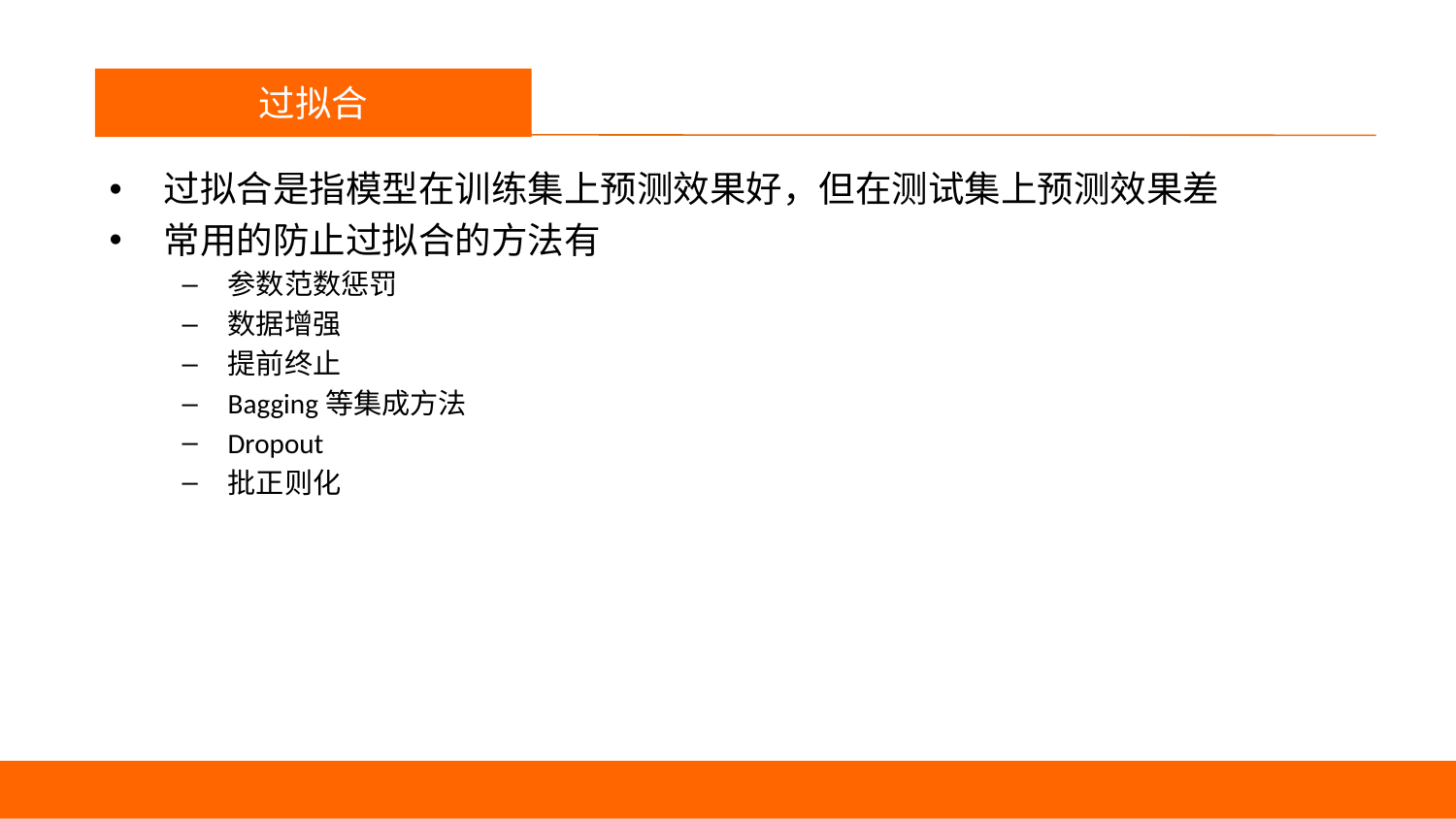

议程
过拟合

过拟合是指模型在训练集上预测效果好，但在测试集上预测效果差
常用的防止过拟合的方法有
参数范数惩罚
数据增强
提前终止
Bagging等集成方法
Dropout
批正则化